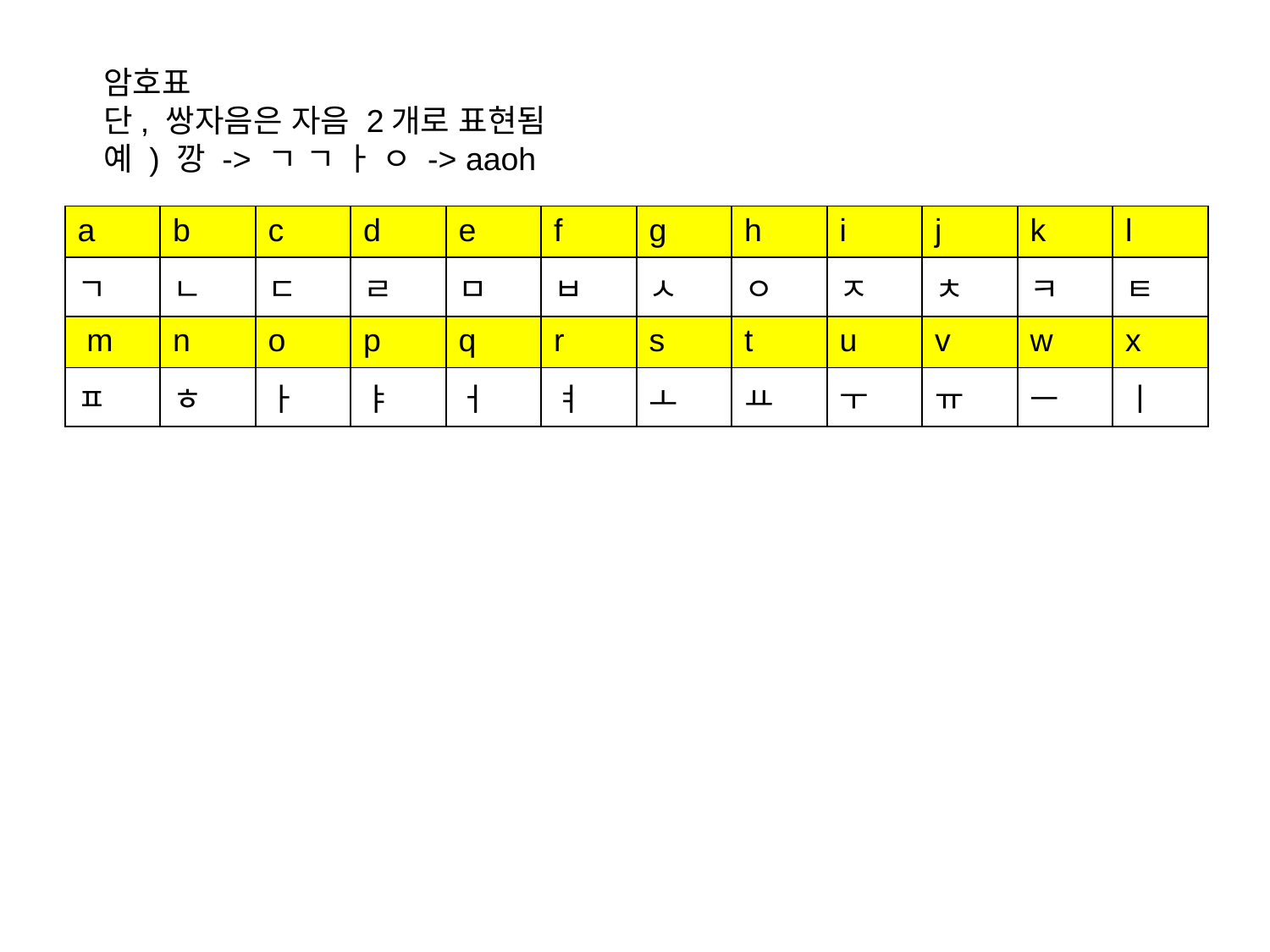

암호표
단, 쌍자음은 자음 2개로 표현됨
예 ) 깡 -> ㄱ ㄱ ㅏ ㅇ -> aaoh
| a | b | c | d | e | f | g | h | i | j | k | l |
| --- | --- | --- | --- | --- | --- | --- | --- | --- | --- | --- | --- |
| ㄱ | ㄴ | ㄷ | ㄹ | ㅁ | ㅂ | ㅅ | ㅇ | ㅈ | ㅊ | ㅋ | ㅌ |
| m | n | o | p | q | r | s | t | u | v | w | x |
| ㅍ | ㅎ | ㅏ | ㅑ | ㅓ | ㅕ | ㅗ | ㅛ | ㅜ | ㅠ | ㅡ | ㅣ |